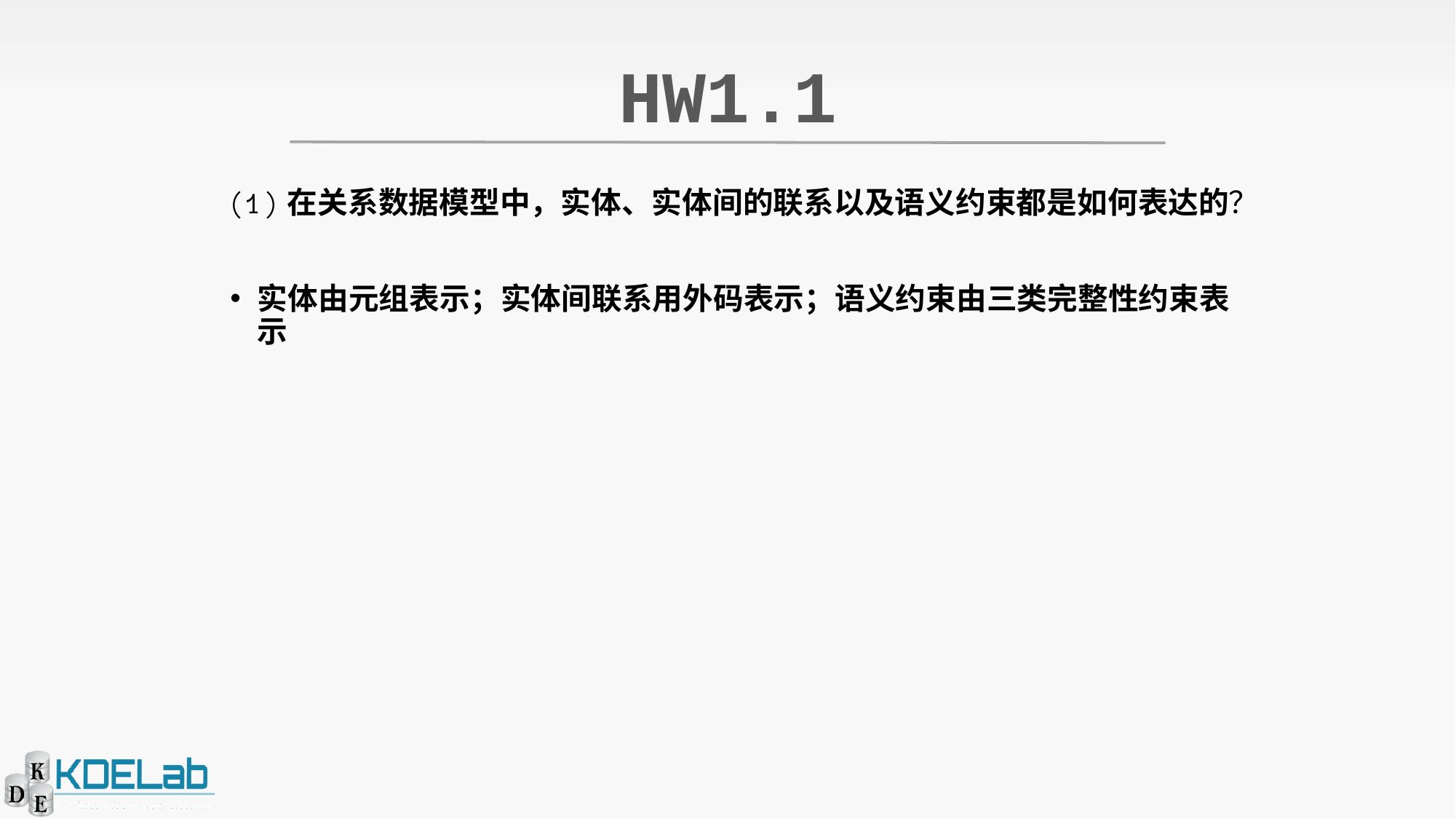

# HW1.1
(1)在关系数据模型中，实体、实体间的联系以及语义约束都是如何表达的？

实体由元组表示；实体间联系用外码表示；语义约束由三类完整性约束表示